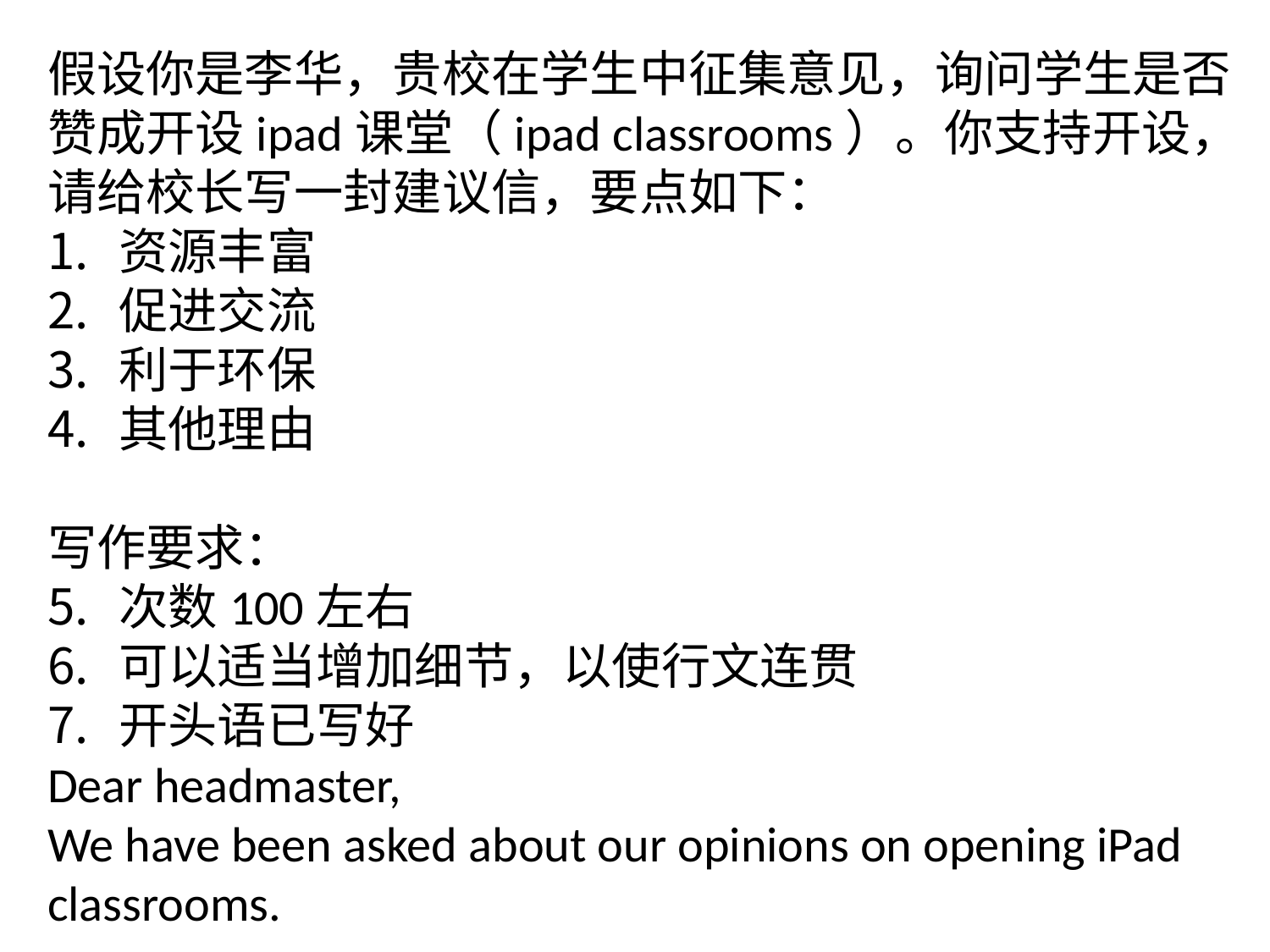

假设你是李华，贵校在学生中征集意见，询问学生是否赞成开设ipad课堂（ipad classrooms）。你支持开设，请给校长写一封建议信，要点如下：
资源丰富
促进交流
利于环保
其他理由

写作要求：
次数100左右
可以适当增加细节，以使行文连贯
开头语已写好
Dear headmaster,
We have been asked about our opinions on opening iPad classrooms.